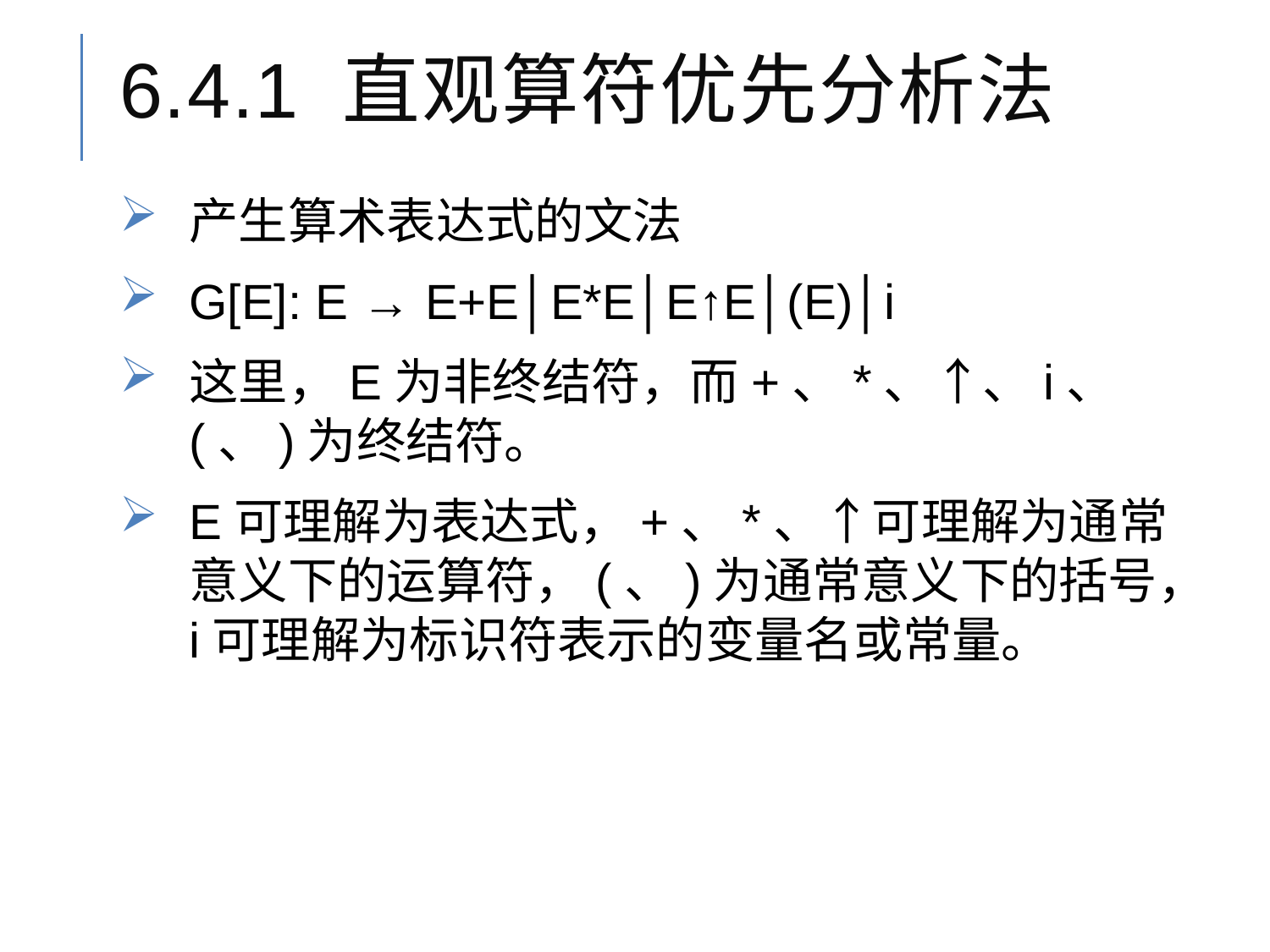

# 6.4.1 直观算符优先分析法
产生算术表达式的文法
G[E]: E → E+E│E*E│E↑E│(E)│i
这里，E为非终结符，而+、*、↑、i、(、)为终结符。
E可理解为表达式，+、*、↑可理解为通常意义下的运算符，(、)为通常意义下的括号，i可理解为标识符表示的变量名或常量。

28